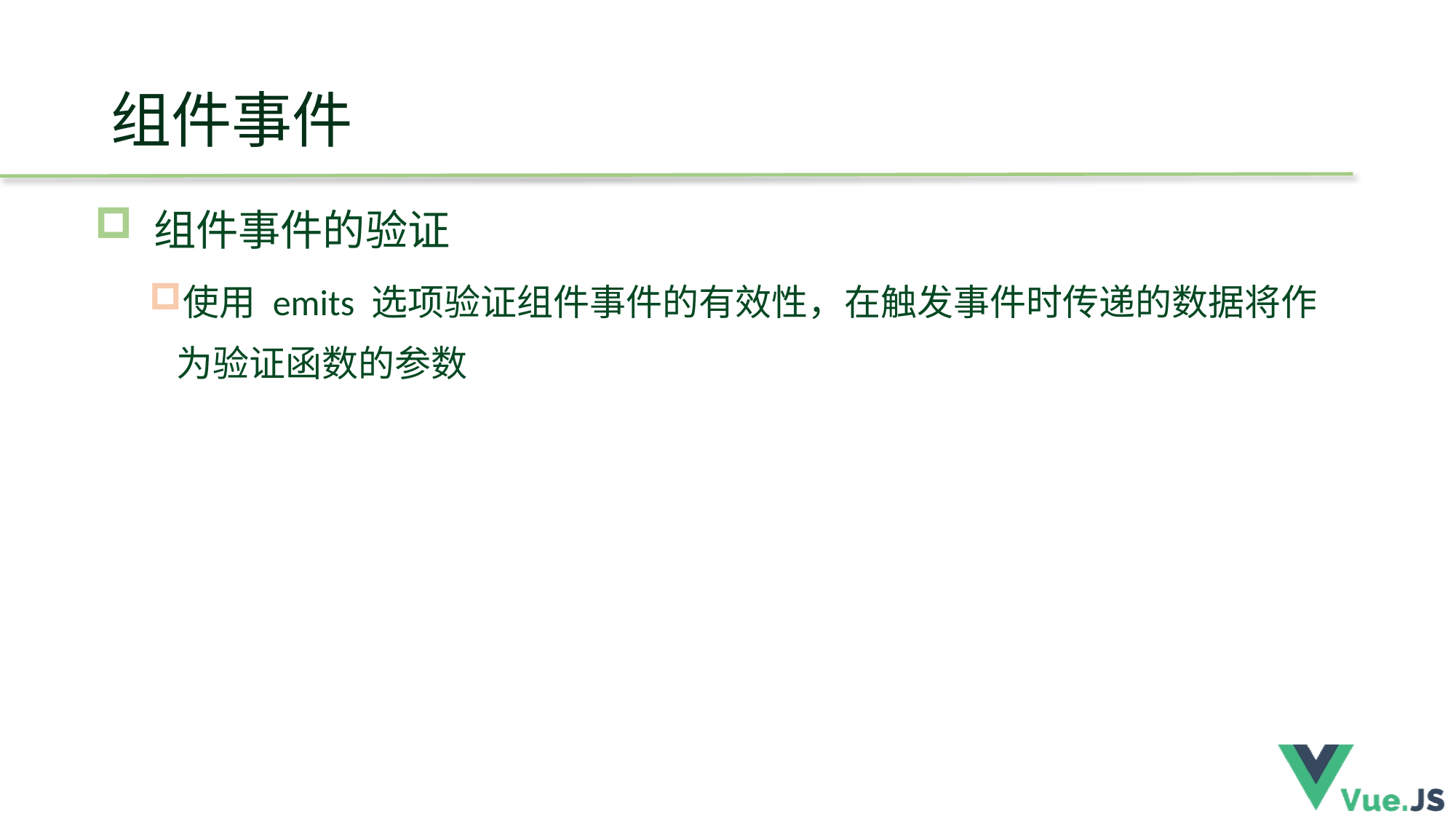

# 组件事件
 组件事件的验证
使用 emits 选项验证组件事件的有效性，在触发事件时传递的数据将作为验证函数的参数